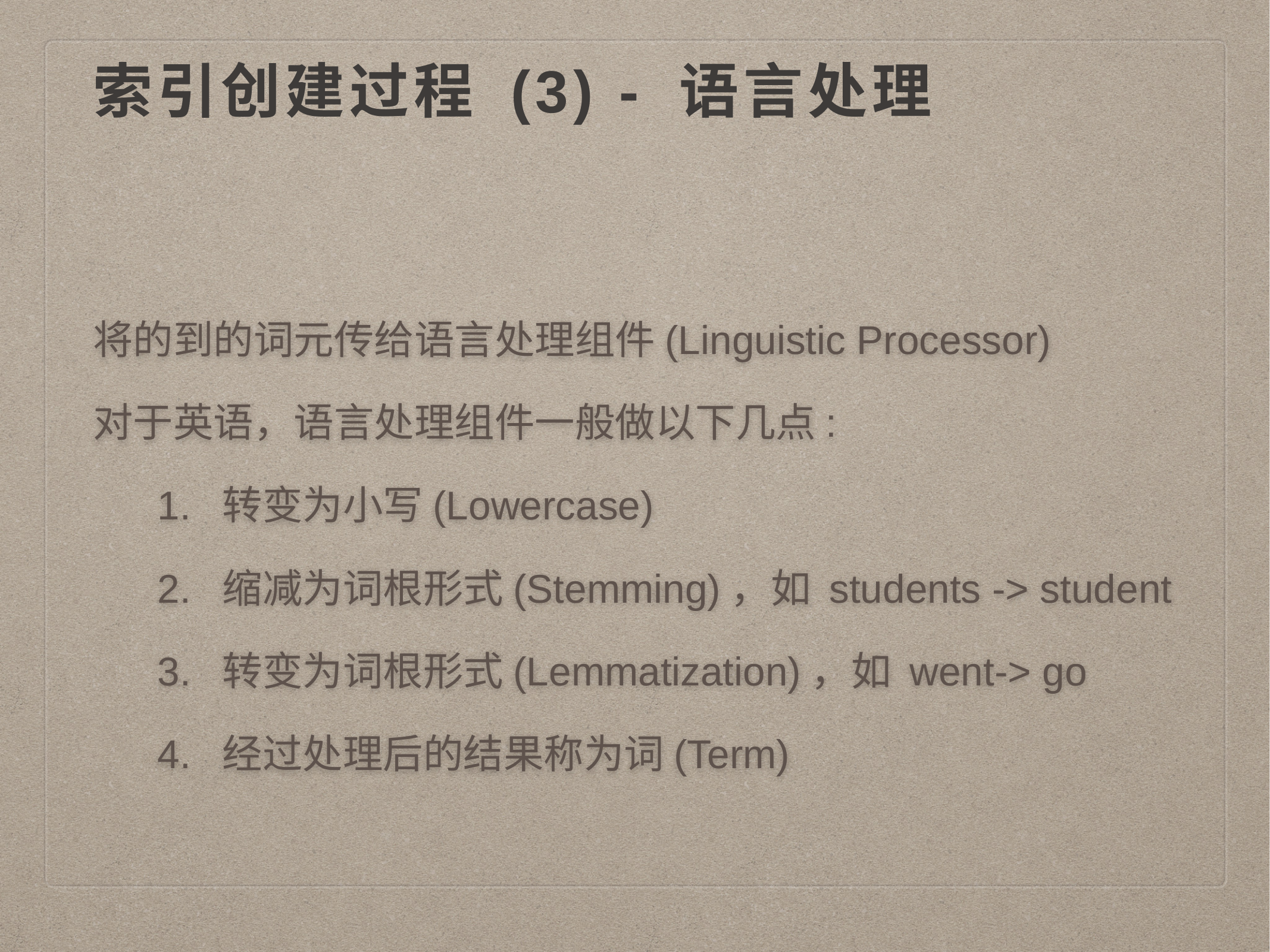

# 索引创建过程 (3) - 语言处理
将的到的词元传给语言处理组件(Linguistic Processor)
对于英语，语言处理组件一般做以下几点:
转变为小写(Lowercase)
缩减为词根形式(Stemming)，如 students -> student
转变为词根形式(Lemmatization)，如 went-> go
经过处理后的结果称为词(Term)
10